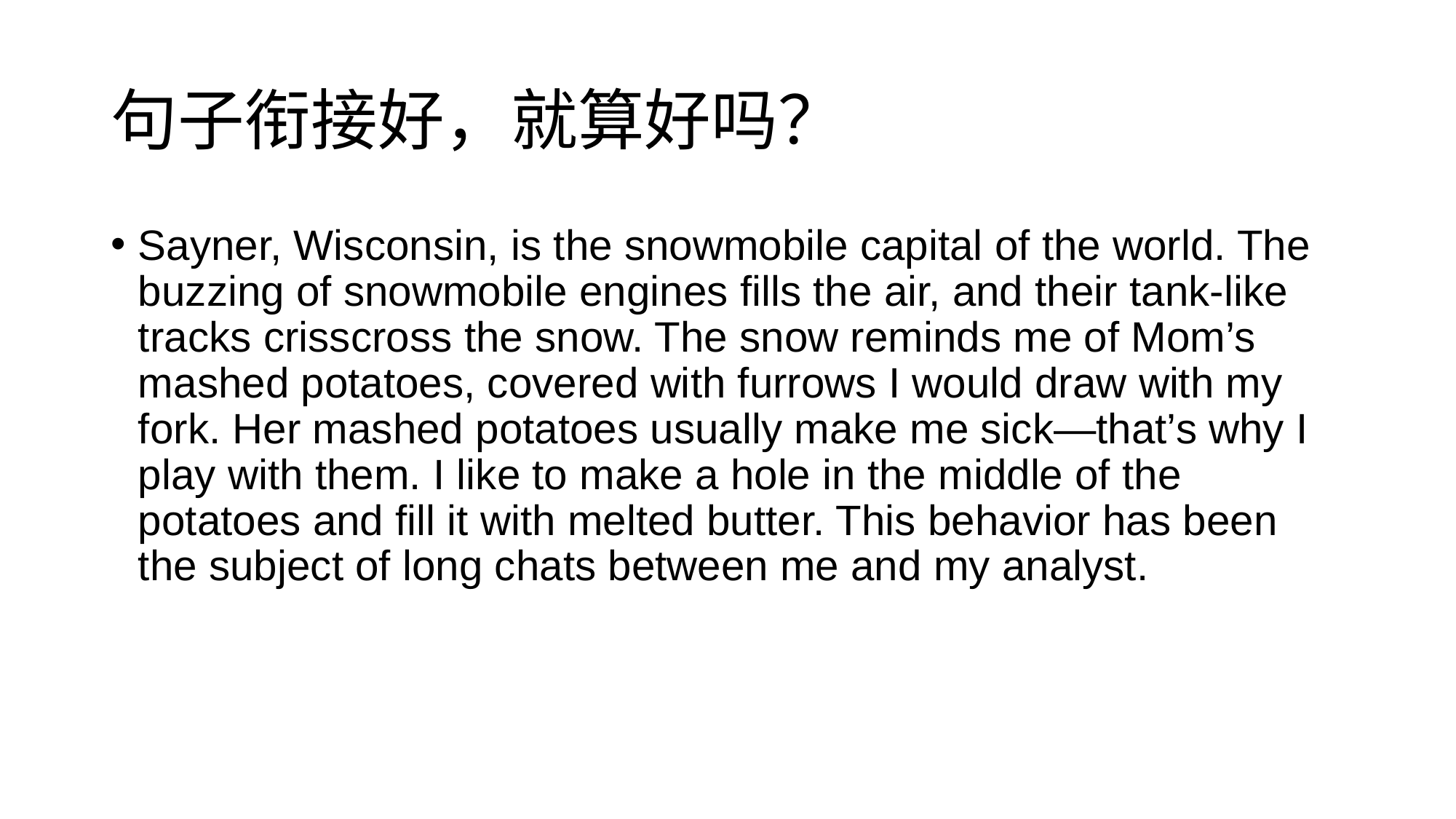

# 句子衔接好，就算好吗？
Sayner, Wisconsin, is the snowmobile capital of the world. The buzzing of snowmobile engines fills the air, and their tank-like tracks crisscross the snow. The snow reminds me of Mom’s mashed potatoes, covered with furrows I would draw with my fork. Her mashed potatoes usually make me sick—that’s why I play with them. I like to make a hole in the middle of the potatoes and fill it with melted butter. This behavior has been the subject of long chats between me and my analyst.